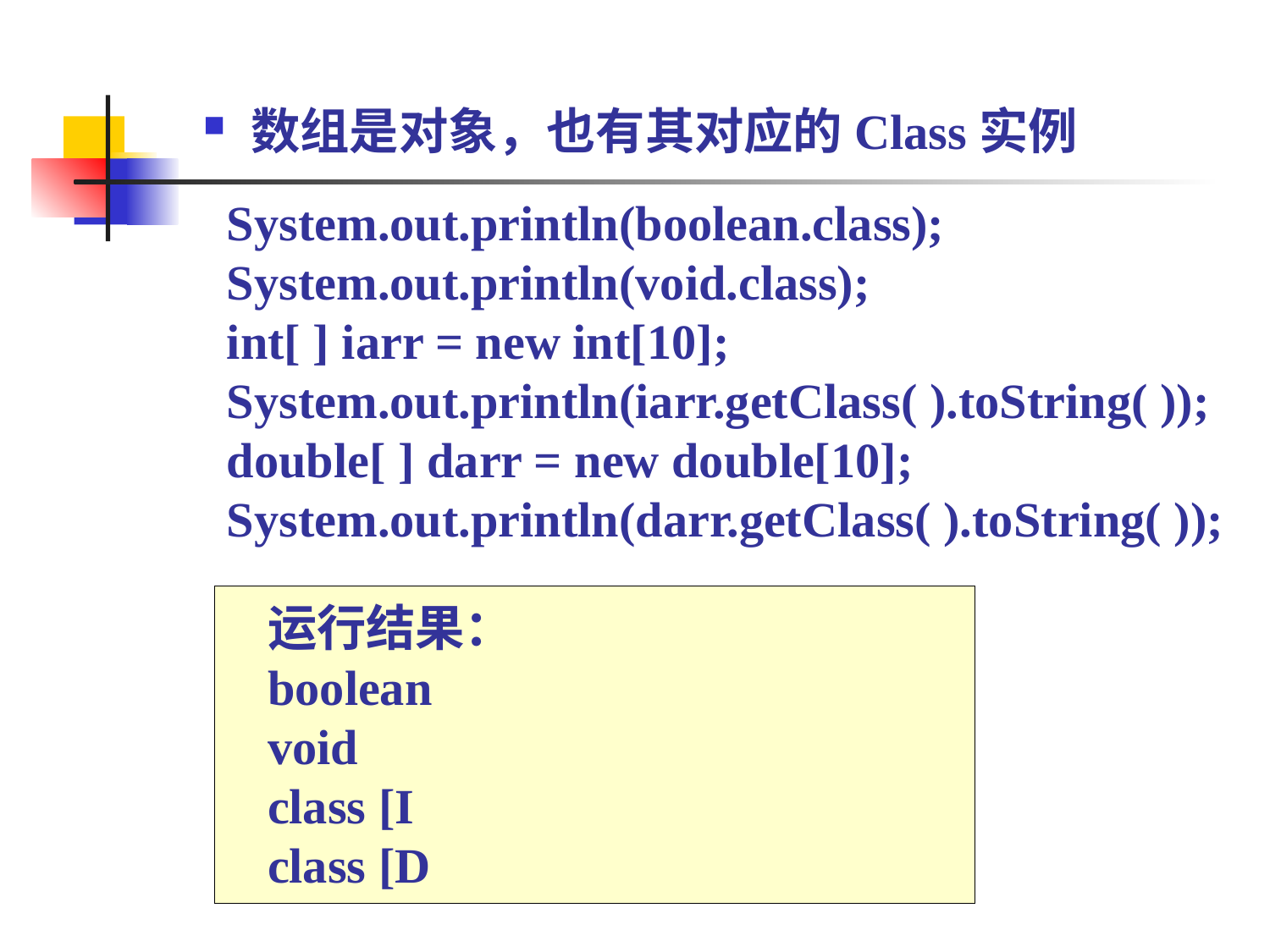

数组是对象，也有其对应的Class实例
        System.out.println(boolean.class);
        System.out.println(void.class);
        int[ ] iarr = new int[10];
        System.out.println(iarr.getClass( ).toString( ));
        double[ ] darr = new double[10];
        System.out.println(darr.getClass( ).toString( ));
运行结果：
boolean
void
class [I
class [D